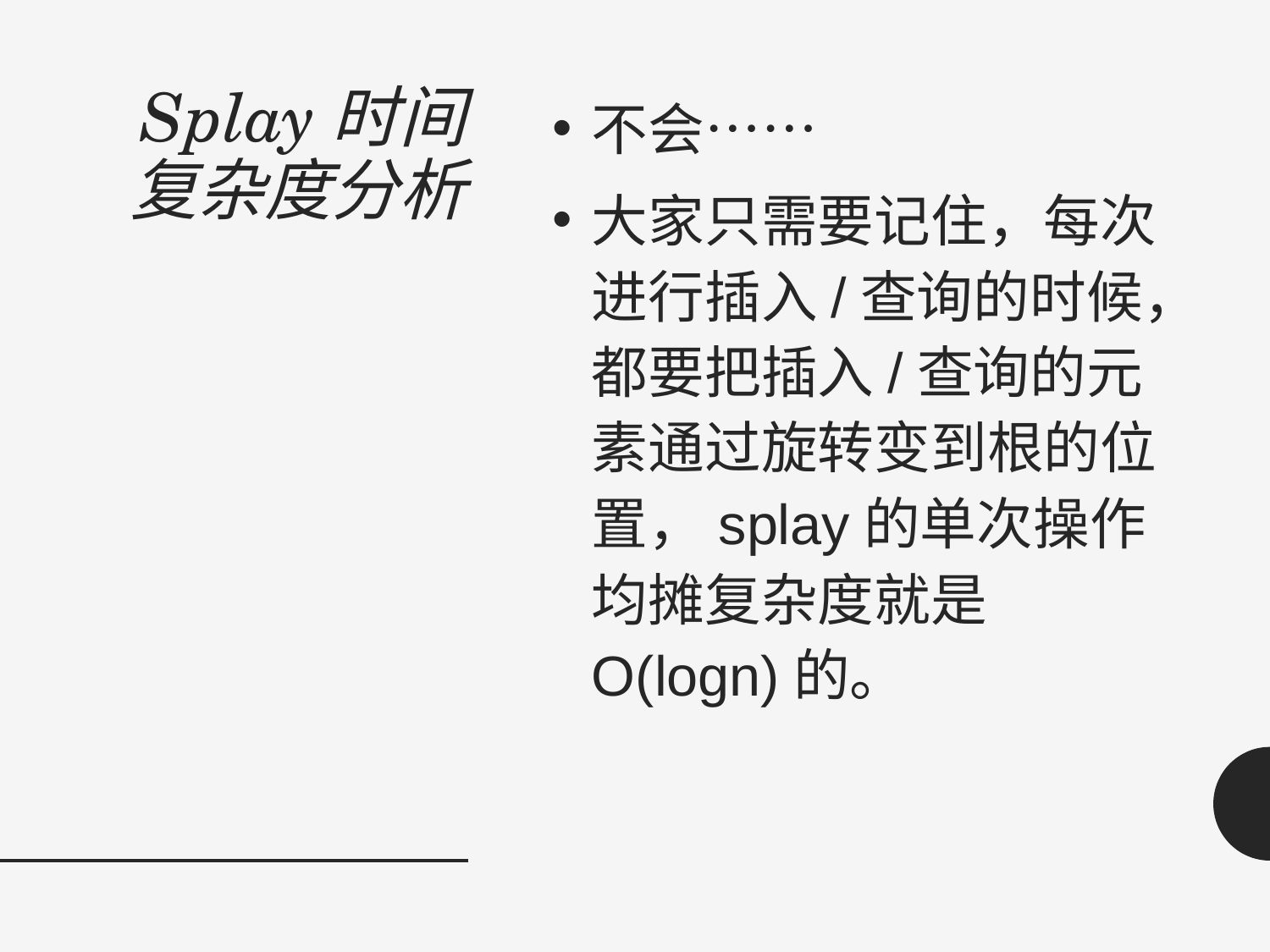

# Splay时间复杂度分析
不会……
大家只需要记住，每次进行插入/查询的时候，都要把插入/查询的元素通过旋转变到根的位置，splay的单次操作均摊复杂度就是O(logn)的。